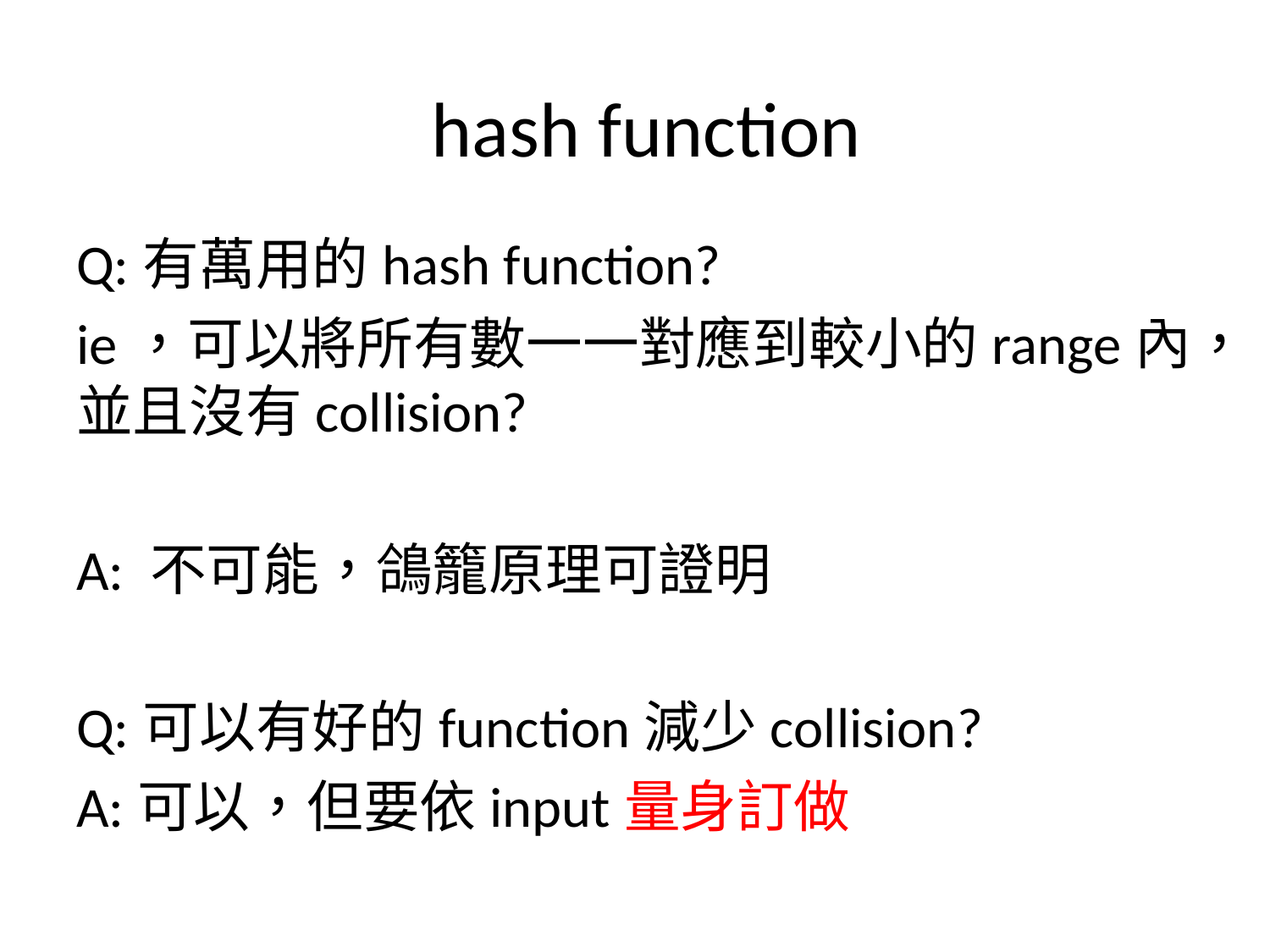

# hash function
Q:有萬用的hash function?
ie，可以將所有數一一對應到較小的range內，並且沒有collision?

A: 不可能，鴿籠原理可證明

Q:可以有好的function減少collision?
A:可以，但要依input量身訂做